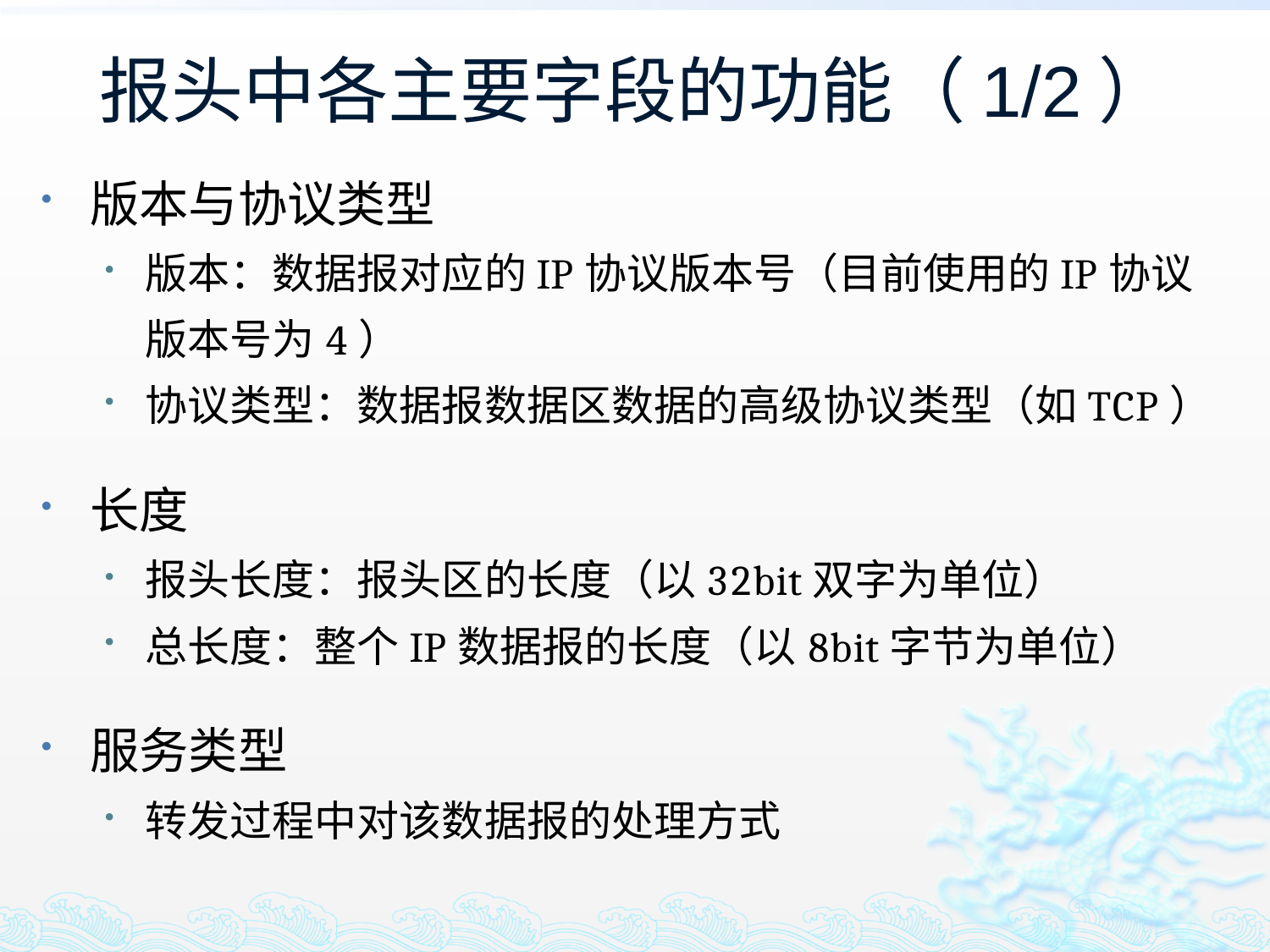

# 报头中各主要字段的功能（1/2）
版本与协议类型
版本：数据报对应的IP协议版本号（目前使用的IP协议版本号为4）
协议类型：数据报数据区数据的高级协议类型（如TCP）
长度
报头长度：报头区的长度（以32bit双字为单位）
总长度：整个IP数据报的长度（以8bit字节为单位）
服务类型
转发过程中对该数据报的处理方式